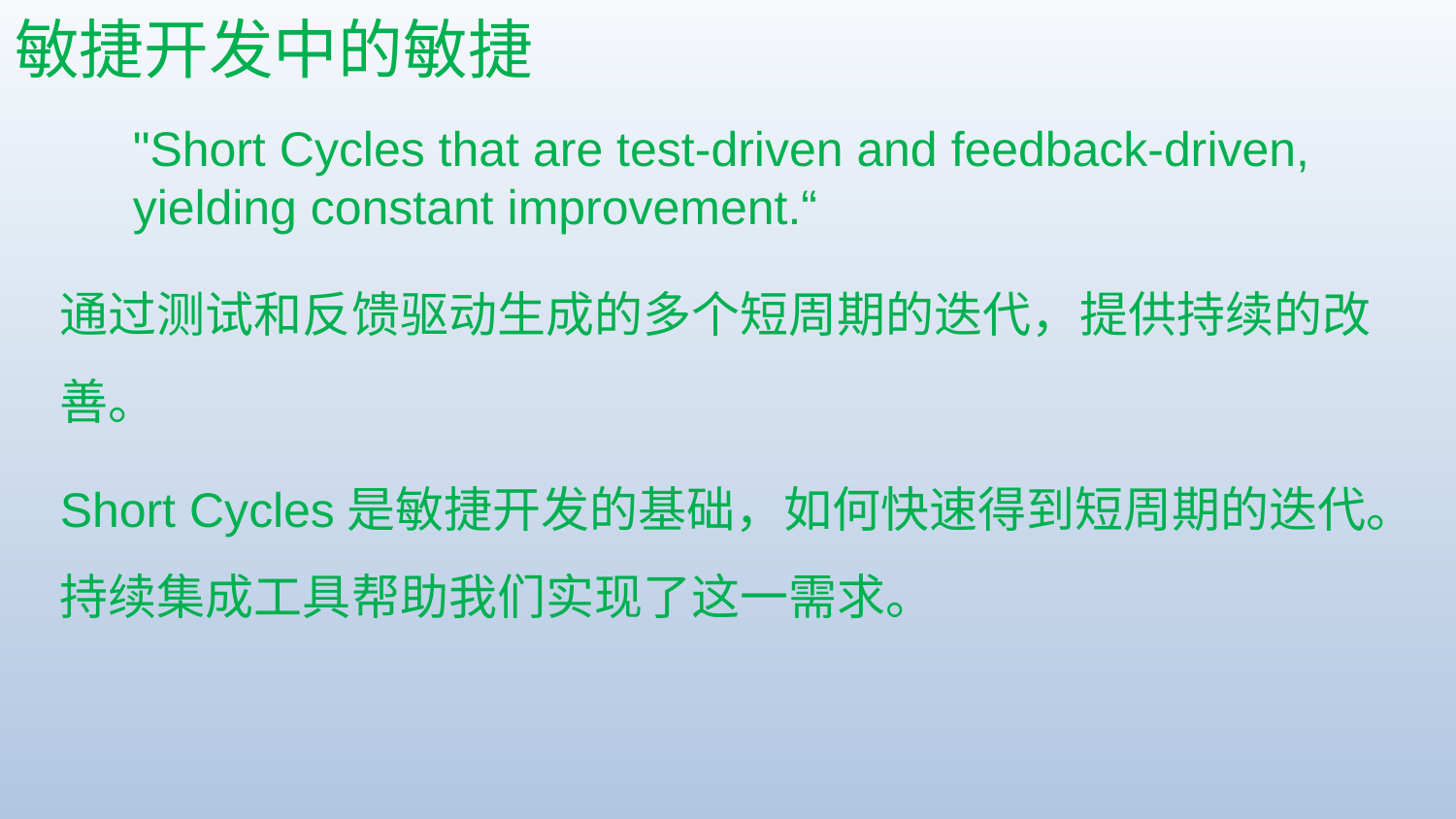

# 敏捷开发中的敏捷
"Short Cycles that are test-driven and feedback-driven, yielding constant improvement.“
通过测试和反馈驱动生成的多个短周期的迭代，提供持续的改善。
Short Cycles是敏捷开发的基础，如何快速得到短周期的迭代。持续集成工具帮助我们实现了这一需求。